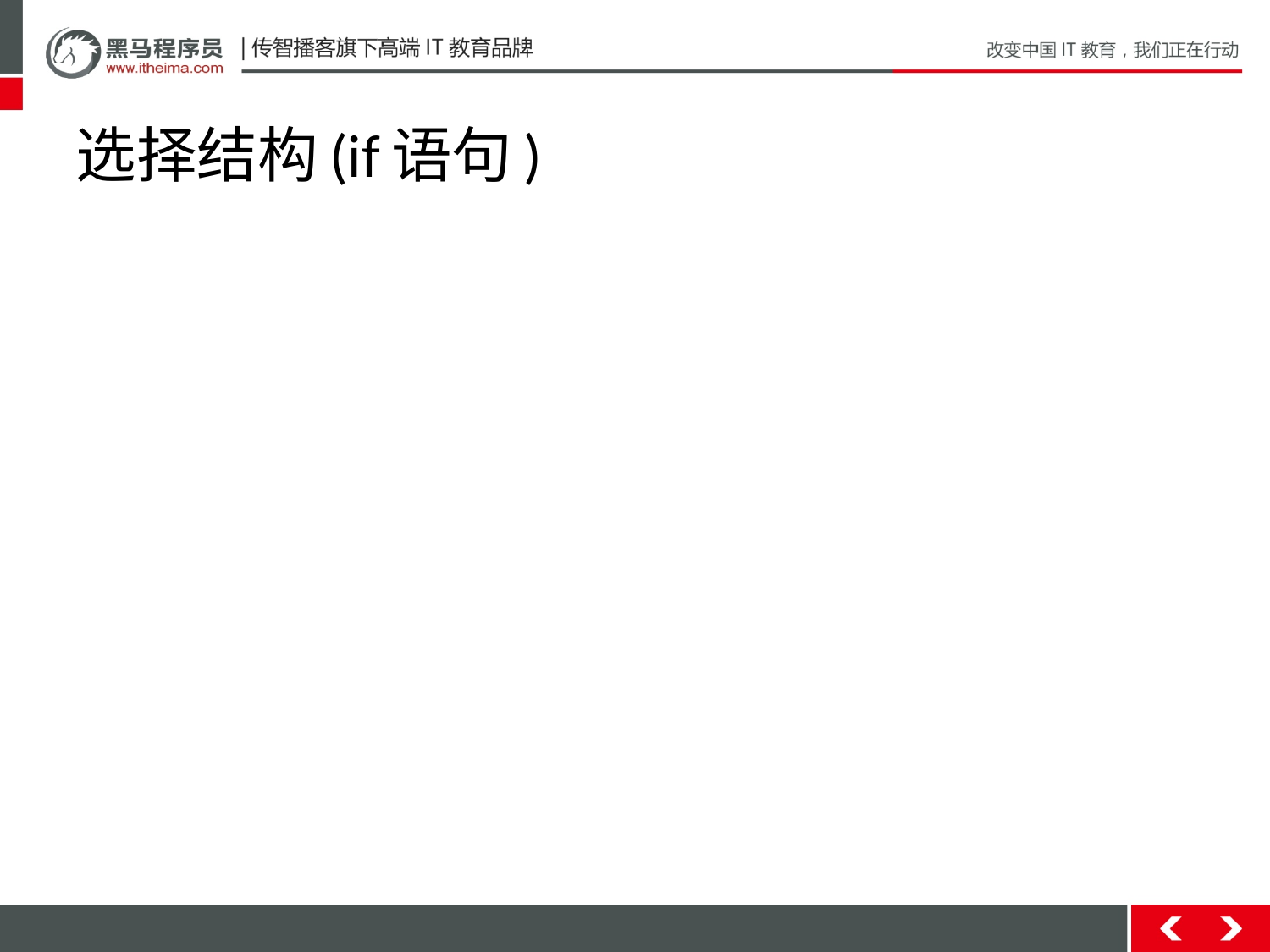

# 选择结构(if语句)
if语句有三种格式
if语句第一种格式：
if(关系表达式) {
		     语句体
	}
执行流程
首先判断关系表达式看其结果是true还是false
如果是true就执行语句体
如果是false就不执行语句体